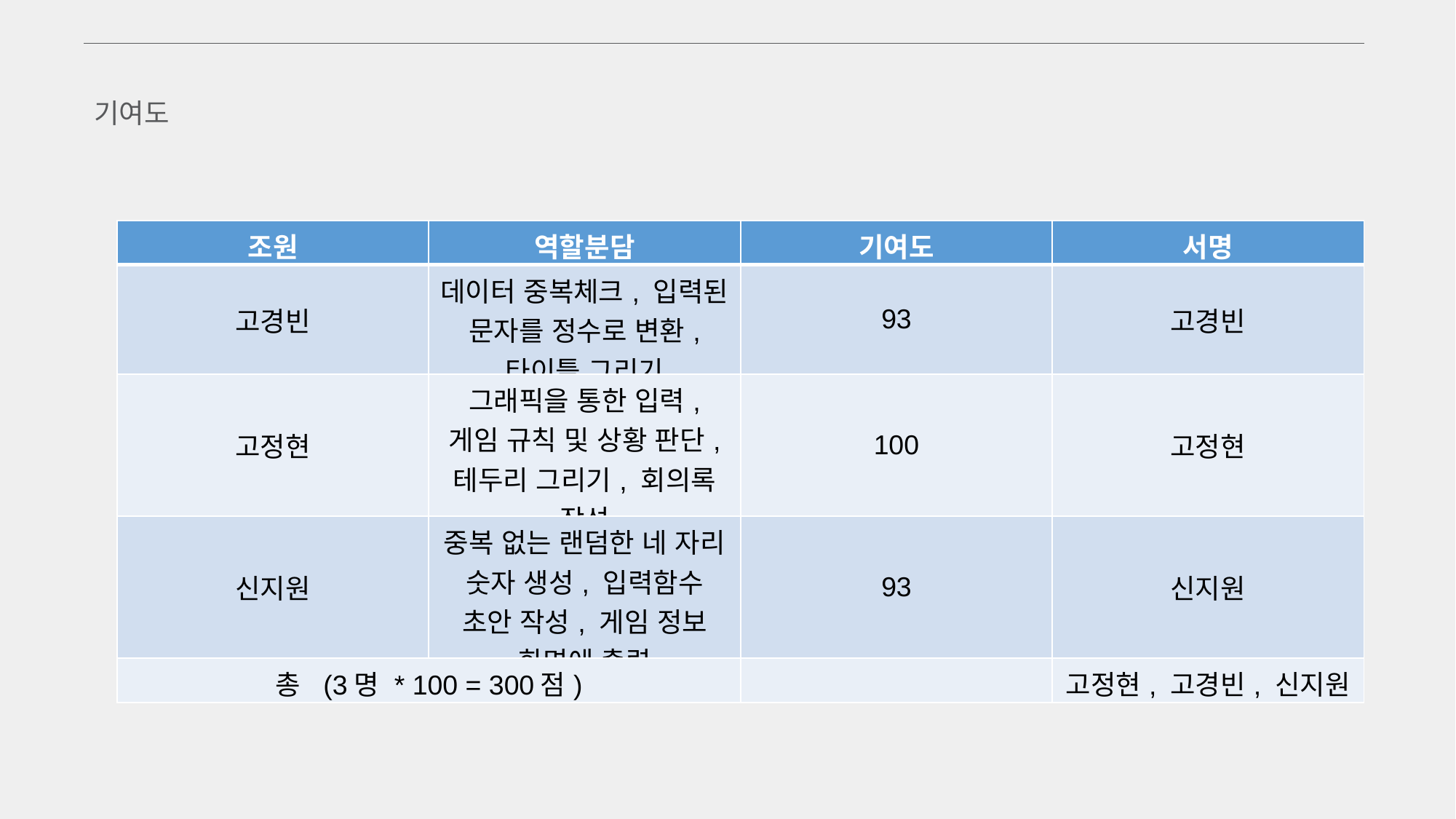

기여도
| 조원 | 역할분담 | 기여도 | 서명 |
| --- | --- | --- | --- |
| 고경빈 | 데이터 중복체크, 입력된 문자를 정수로 변환, 타이틀 그리기 | 93 | 고경빈 |
| 고정현 | 그래픽을 통한 입력, 게임 규칙 및 상황 판단, 테두리 그리기, 회의록 작성 | 100 | 고정현 |
| 신지원 | 중복 없는 랜덤한 네 자리 숫자 생성, 입력함수 초안 작성, 게임 정보 화면에 출력 | 93 | 신지원 |
| 총 (3명 \* 100 = 300점) |  |  | 고정현, 고경빈, 신지원 |